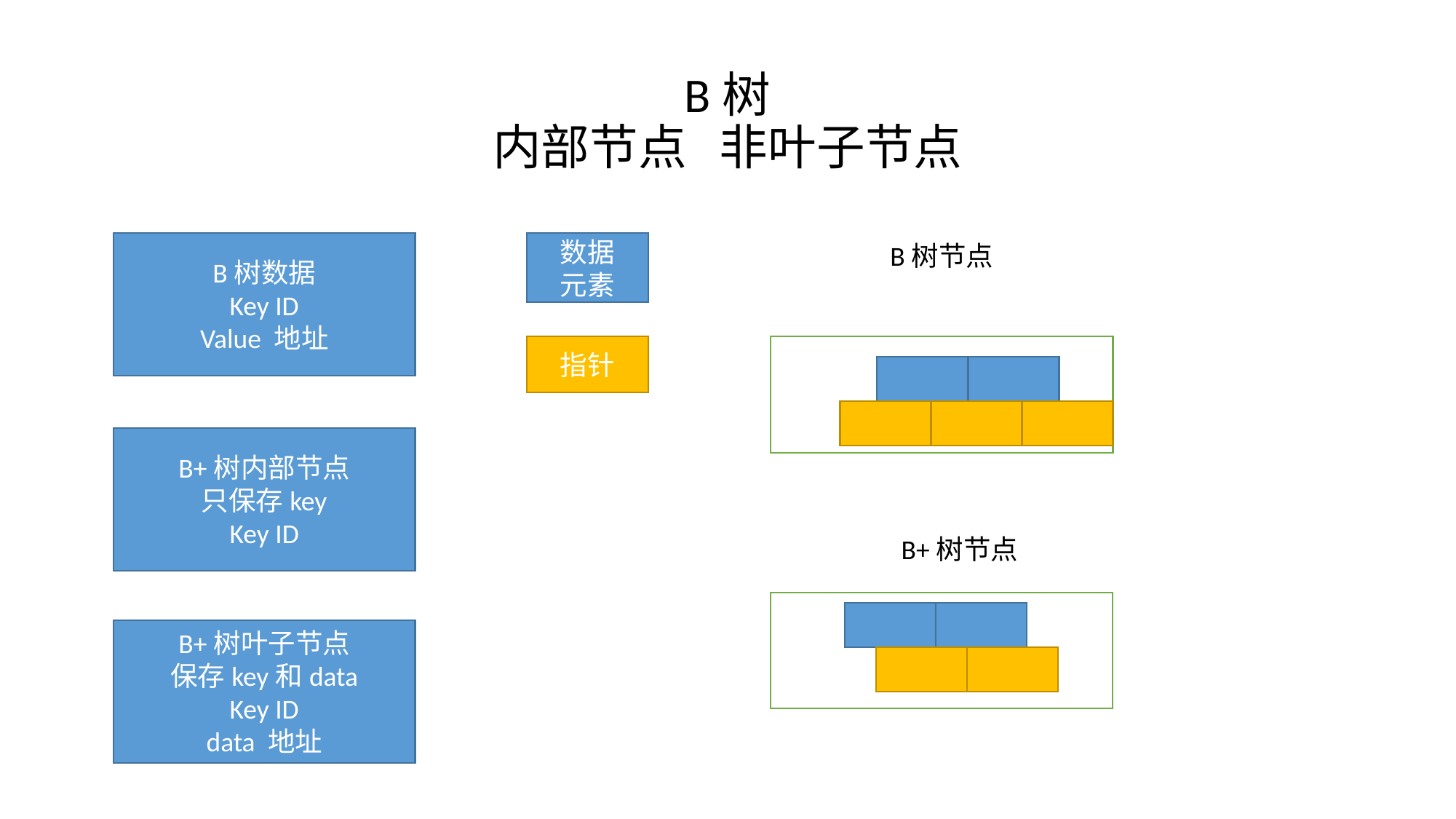

# B树 内部节点   非叶子节点
B树数据
Key ID
Value 地址
数据
元素
B树节点
指针

B+树内部节点
只保存key
Key ID
B+树节点

B+树叶子节点
保存key和data
Key ID
data 地址